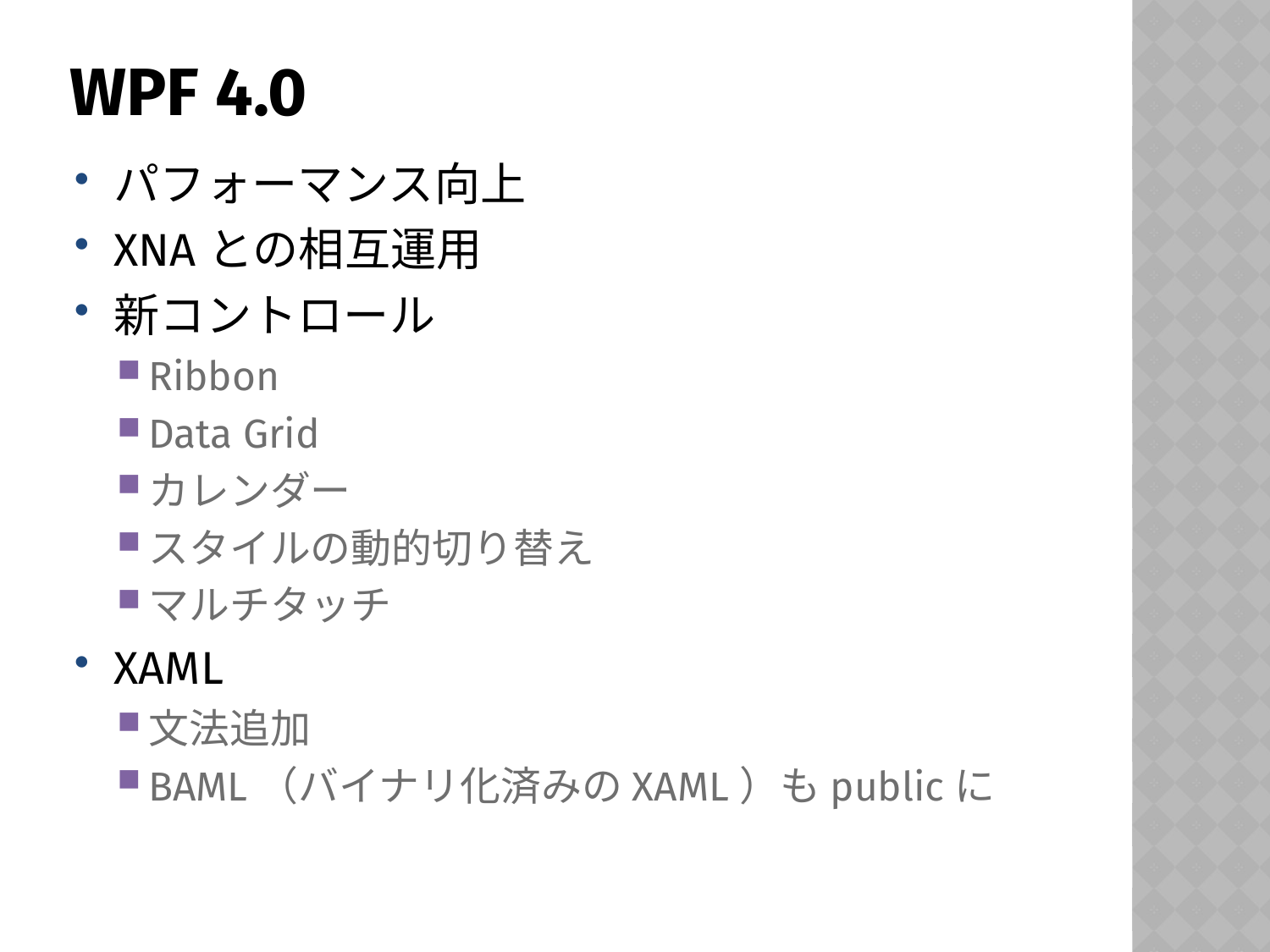

# WPF 4.0
パフォーマンス向上
XNAとの相互運用
新コントロール
Ribbon
Data Grid
カレンダー
スタイルの動的切り替え
マルチタッチ
XAML
文法追加
BAML（バイナリ化済みのXAML）もpublicに